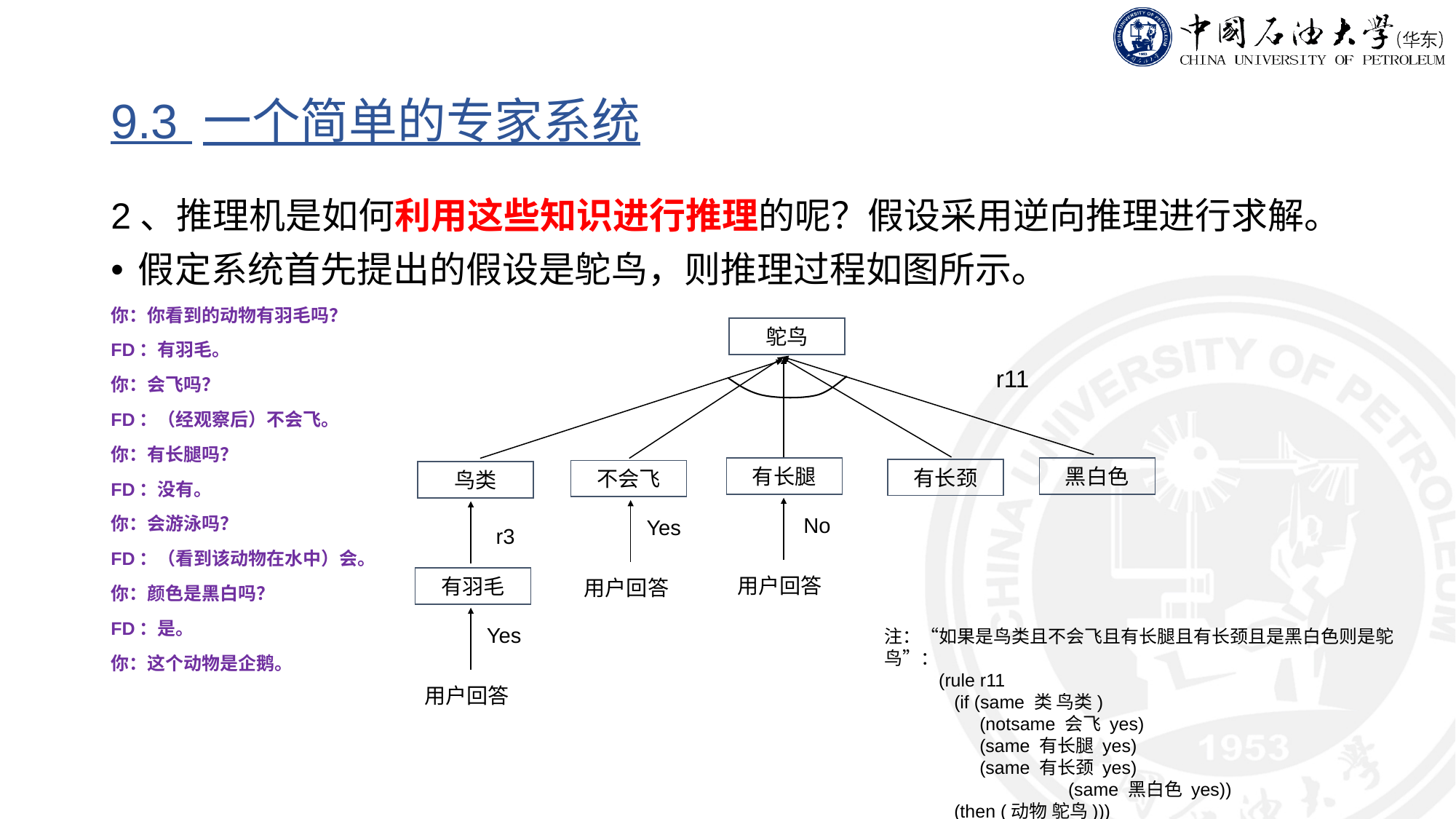

# 9.3 一个简单的专家系统
2、推理机是如何利用这些知识进行推理的呢？假设采用逆向推理进行求解。
假定系统首先提出的假设是鸵鸟，则推理过程如图所示。
你：你看到的动物有羽毛吗？
FD：有羽毛。
你：会飞吗？
FD：（经观察后）不会飞。
你：有长腿吗？
FD：没有。
你：会游泳吗？
FD：（看到该动物在水中）会。
你：颜色是黑白吗？
FD：是。
你：这个动物是企鹅。

鸵鸟
r11

有长腿
黑白色
有长颈
不会飞
鸟类
No
Yes
r3
用户回答
有羽毛
用户回答
Yes
用户回答
注：“如果是鸟类且不会飞且有长腿且有长颈且是黑白色则是鸵鸟”：
(rule r11
   (if (same 类 鸟类)
        (notsame 会飞 yes)
        (same 有长腿 yes)
        (same 有长颈 yes)
	    (same 黑白色 yes))
   (then (动物 鸵鸟)))